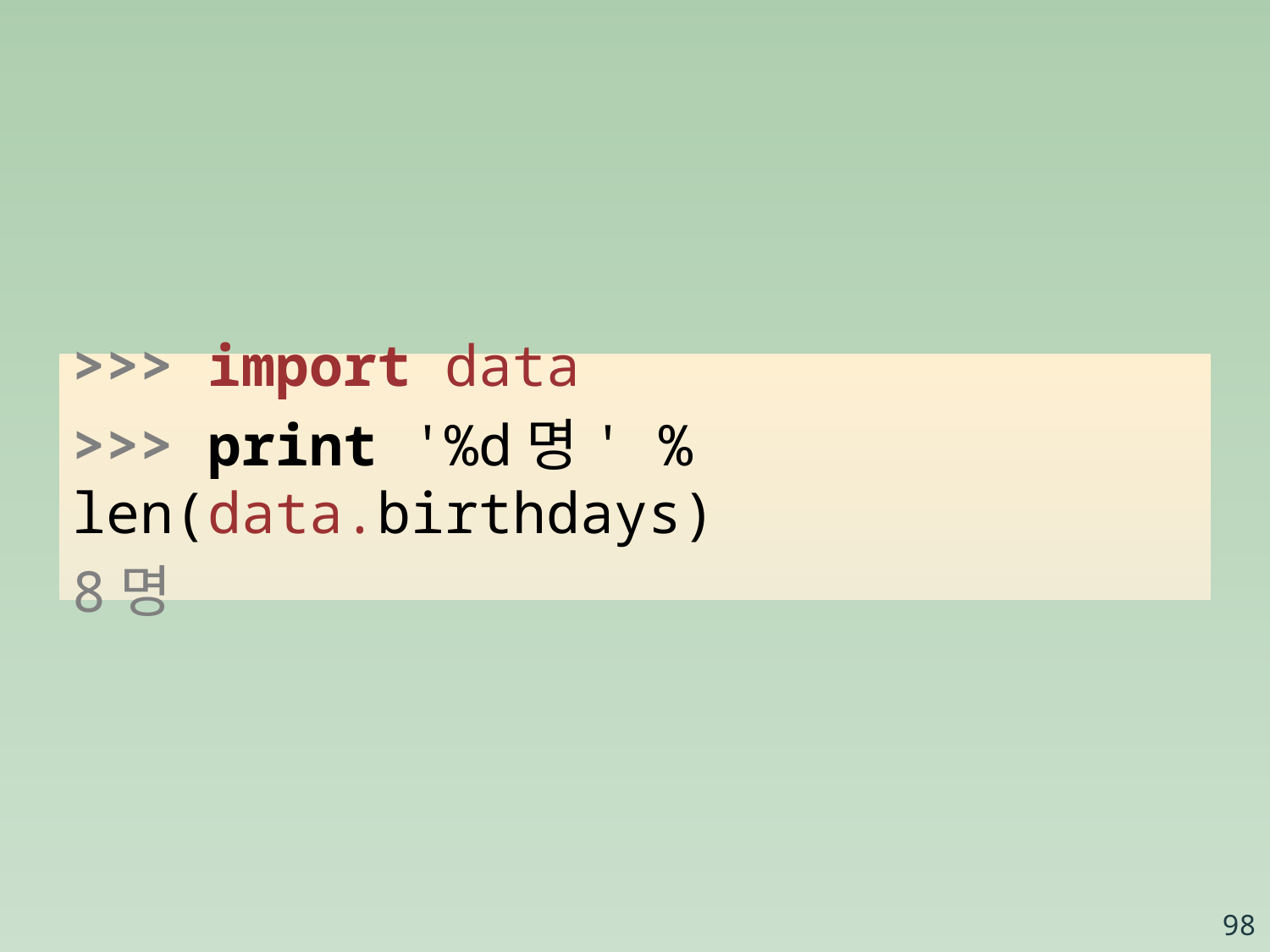

>>> import data
>>> print '%d명' % len(data.birthdays)
8명
98